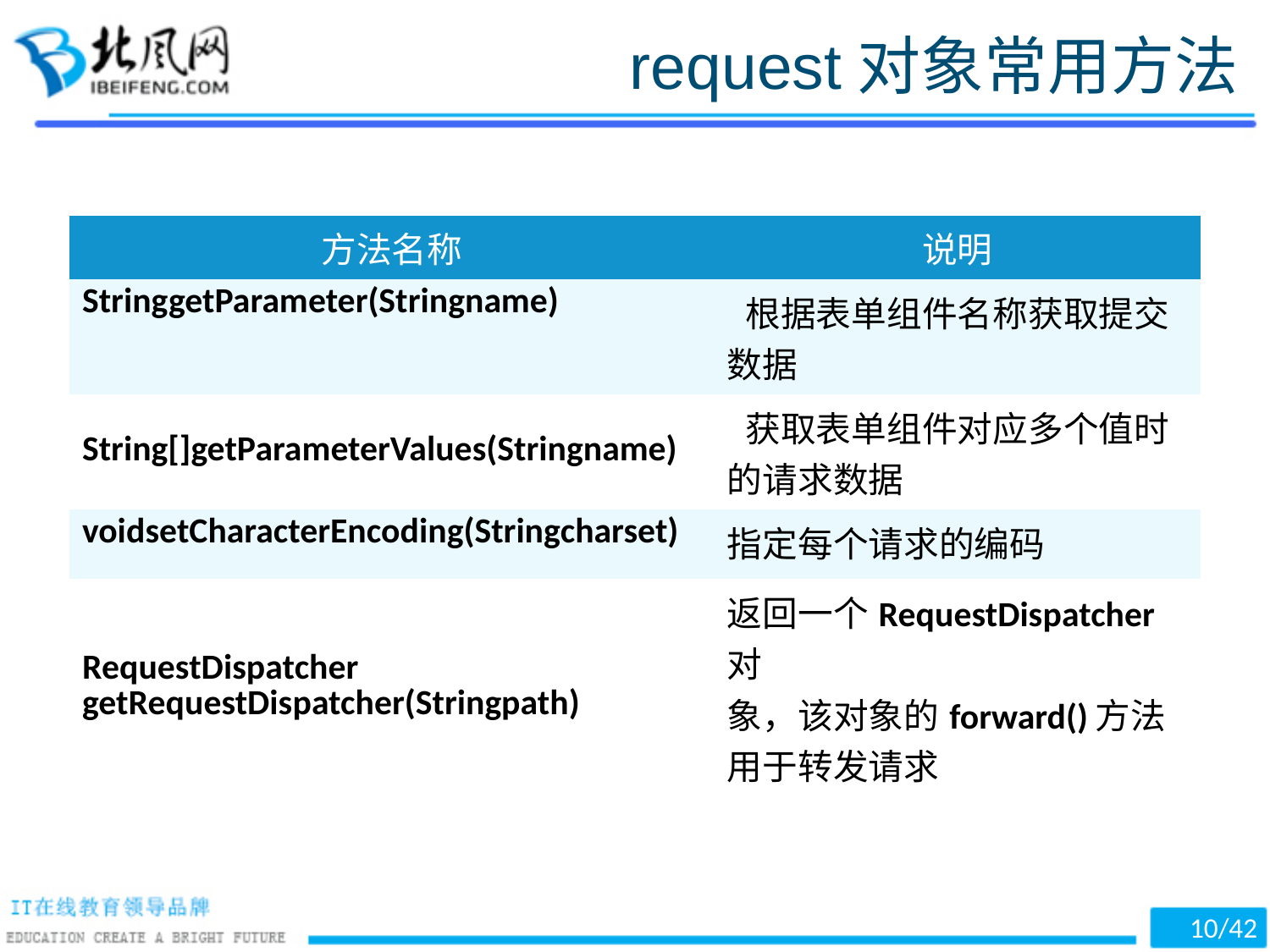

request对象常用方法
| 方法名称 | 说明 |
| --- | --- |
| StringgetParameter(Stringname) | 根据表单组件名称获取提交 数据 |
| String[]getParameterValues(Stringname) | 获取表单组件对应多个值时 的请求数据 |
| voidsetCharacterEncoding(Stringcharset) | 指定每个请求的编码 |
| RequestDispatcher getRequestDispatcher(Stringpath) | 返回一个RequestDispatcher对 象，该对象的forward()方法 用于转发请求 |
10/42